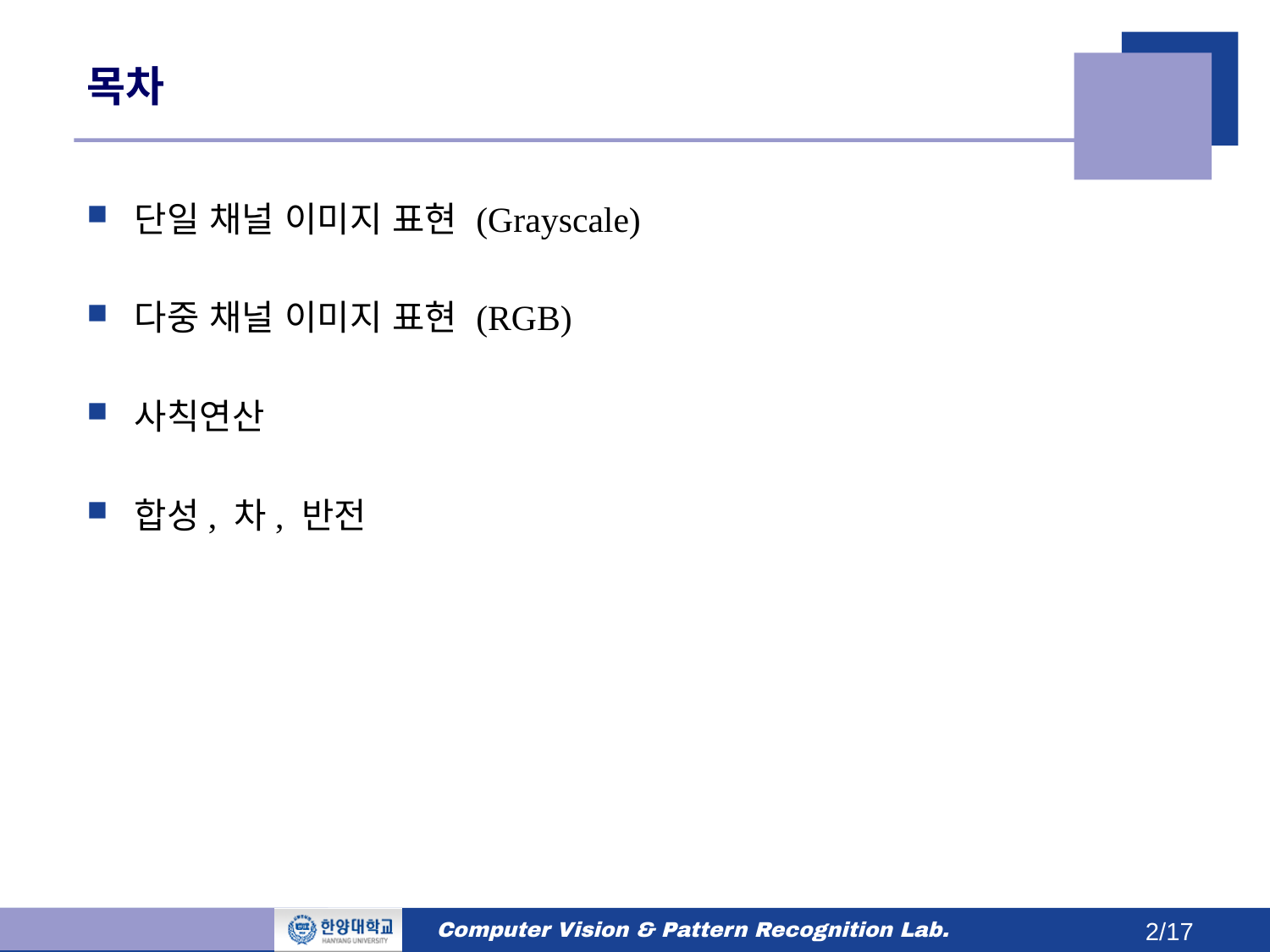

# 목차
단일 채널 이미지 표현 (Grayscale)

다중 채널 이미지 표현 (RGB)

사칙연산

합성, 차, 반전
Computer Vision & Pattern Recognition Lab.
2/17